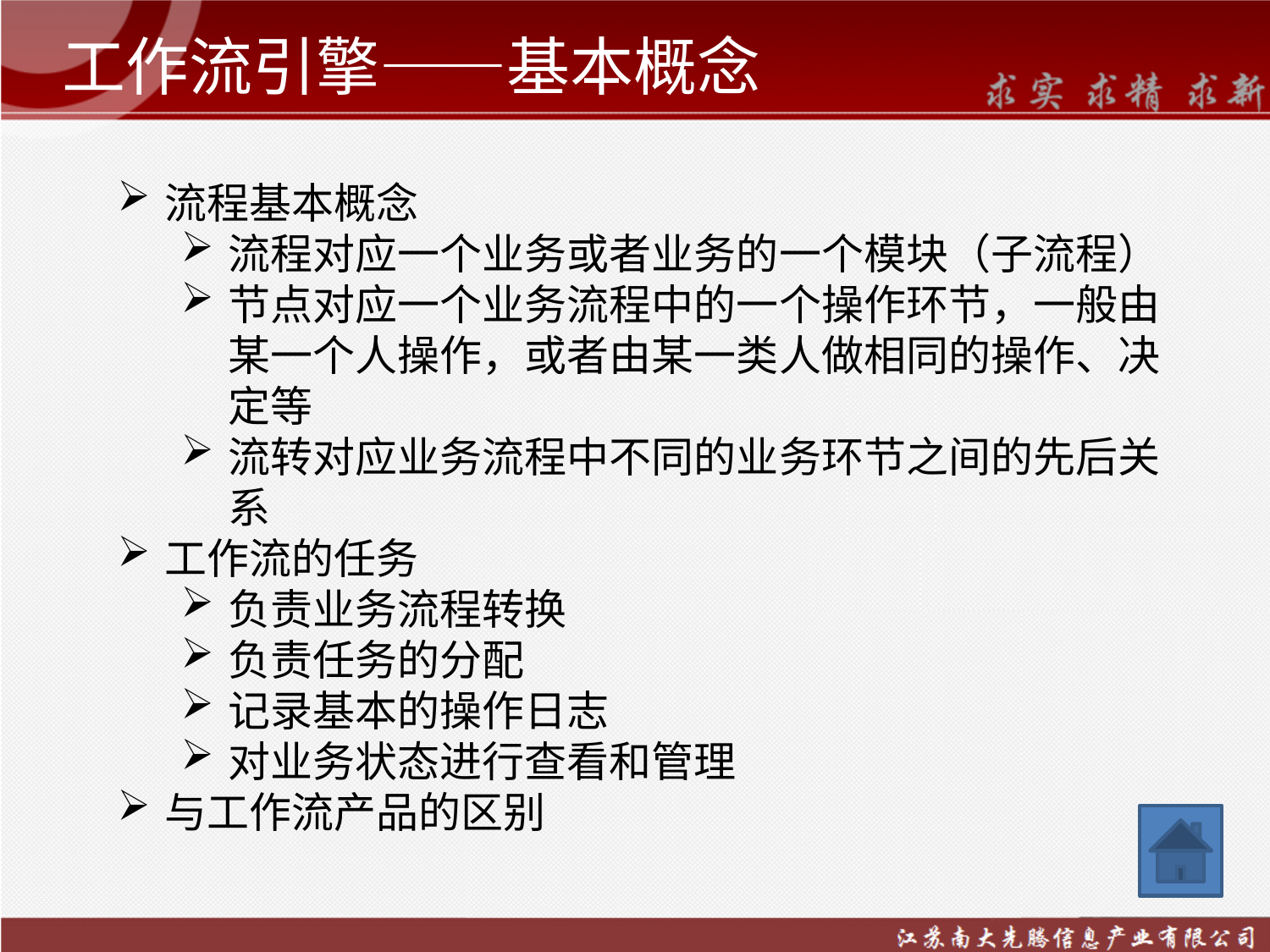

# 工作流引擎——基本概念
流程基本概念
流程对应一个业务或者业务的一个模块（子流程）
节点对应一个业务流程中的一个操作环节，一般由某一个人操作，或者由某一类人做相同的操作、决定等
流转对应业务流程中不同的业务环节之间的先后关系
工作流的任务
负责业务流程转换
负责任务的分配
记录基本的操作日志
对业务状态进行查看和管理
与工作流产品的区别